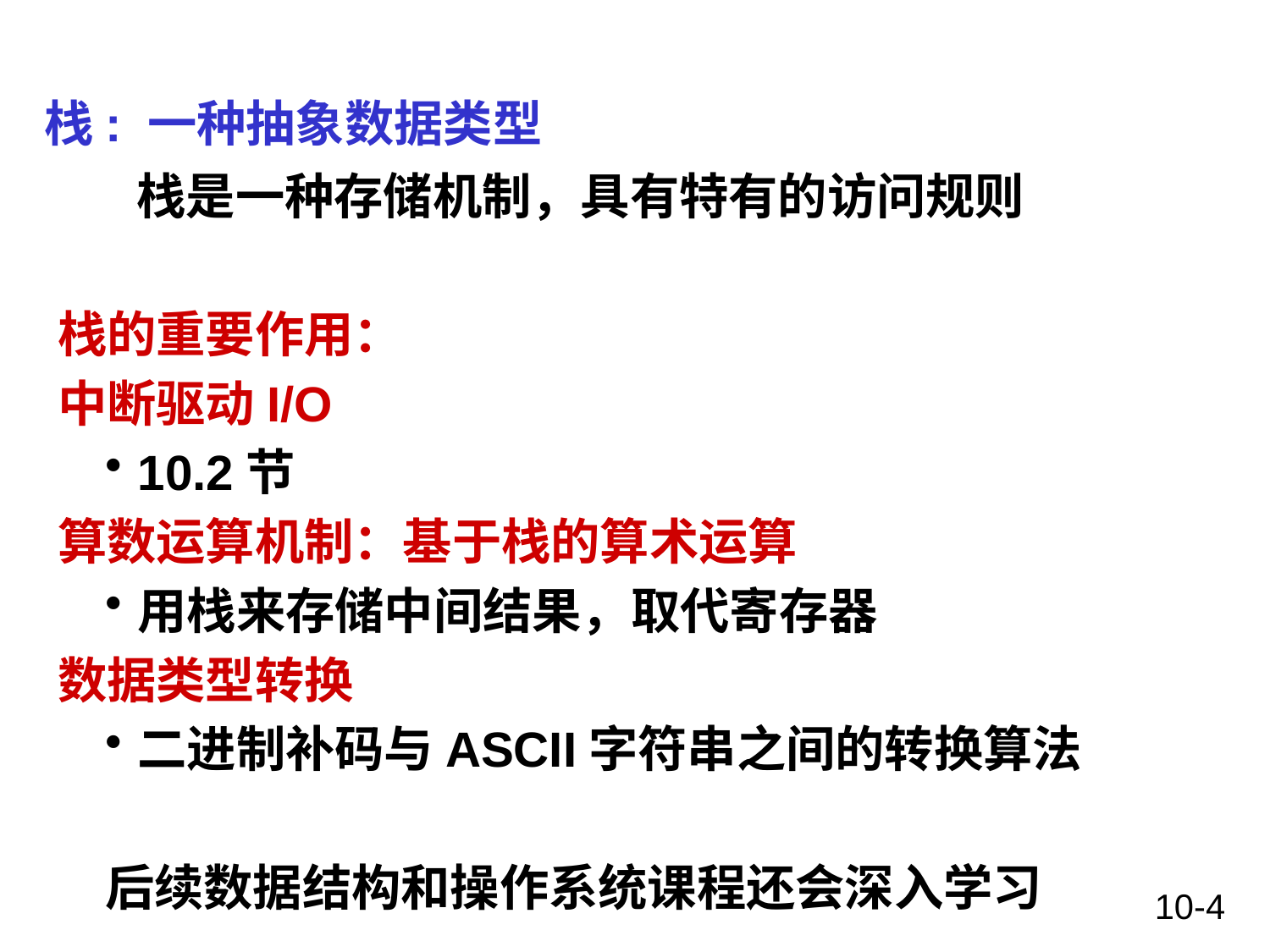

# 栈: 一种抽象数据类型
      栈是一种存储机制，具有特有的访问规则

栈的重要作用：
中断驱动I/O
10.2节
算数运算机制：基于栈的算术运算
用栈来存储中间结果，取代寄存器
数据类型转换
二进制补码与ASCII字符串之间的转换算法

后续数据结构和操作系统课程还会深入学习
10-4